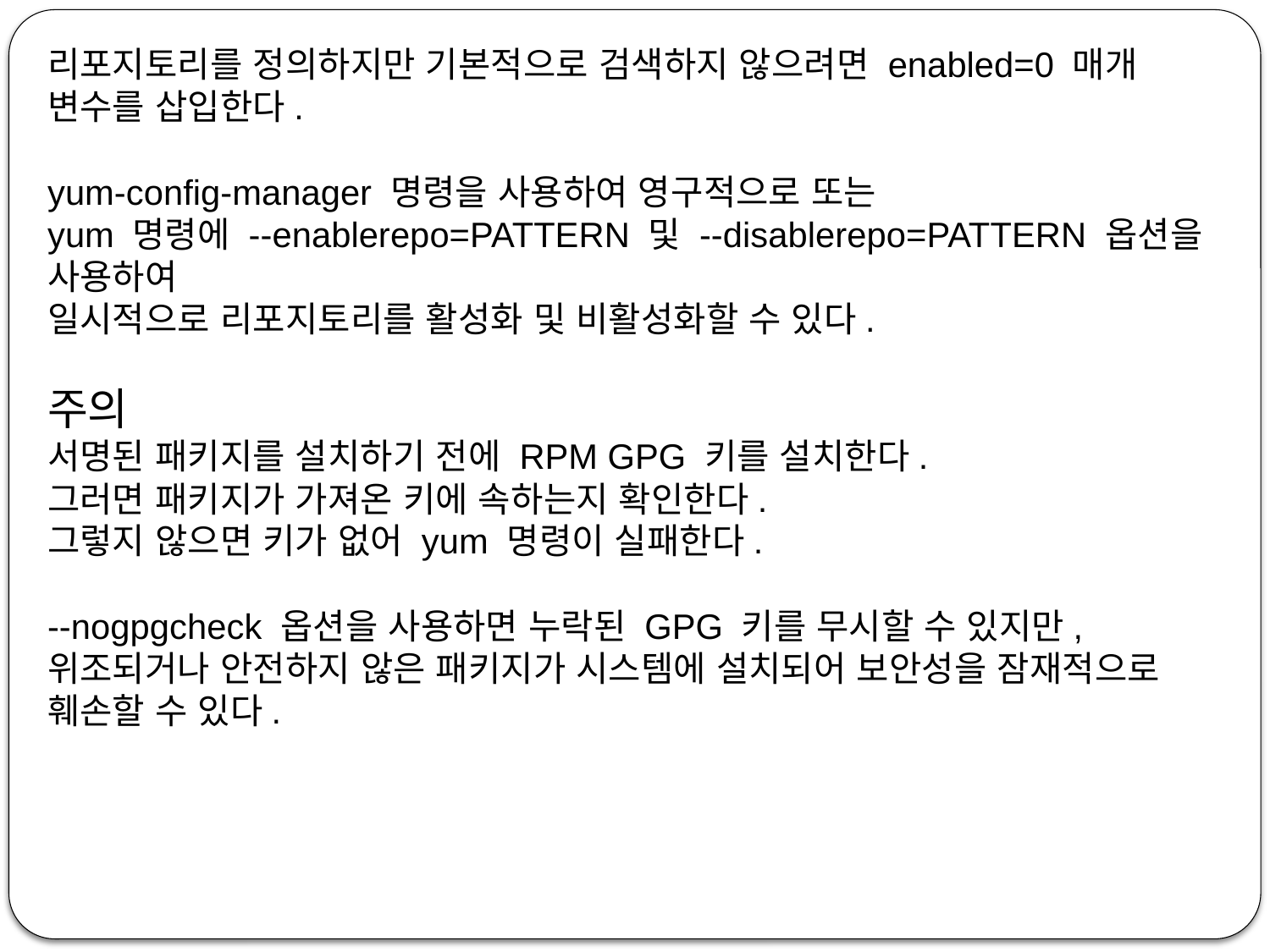

리포지토리를 정의하지만 기본적으로 검색하지 않으려면 enabled=0 매개 변수를 삽입한다.

yum-config-manager 명령을 사용하여 영구적으로 또는
yum 명령에 --enablerepo=PATTERN 및 --disablerepo=PATTERN 옵션을 사용하여
일시적으로 리포지토리를 활성화 및 비활성화할 수 있다.

주의
서명된 패키지를 설치하기 전에 RPM GPG 키를 설치한다.
그러면 패키지가 가져온 키에 속하는지 확인한다.
그렇지 않으면 키가 없어 yum 명령이 실패한다.

--nogpgcheck 옵션을 사용하면 누락된 GPG 키를 무시할 수 있지만, 위조되거나 안전하지 않은 패키지가 시스템에 설치되어 보안성을 잠재적으로 훼손할 수 있다.